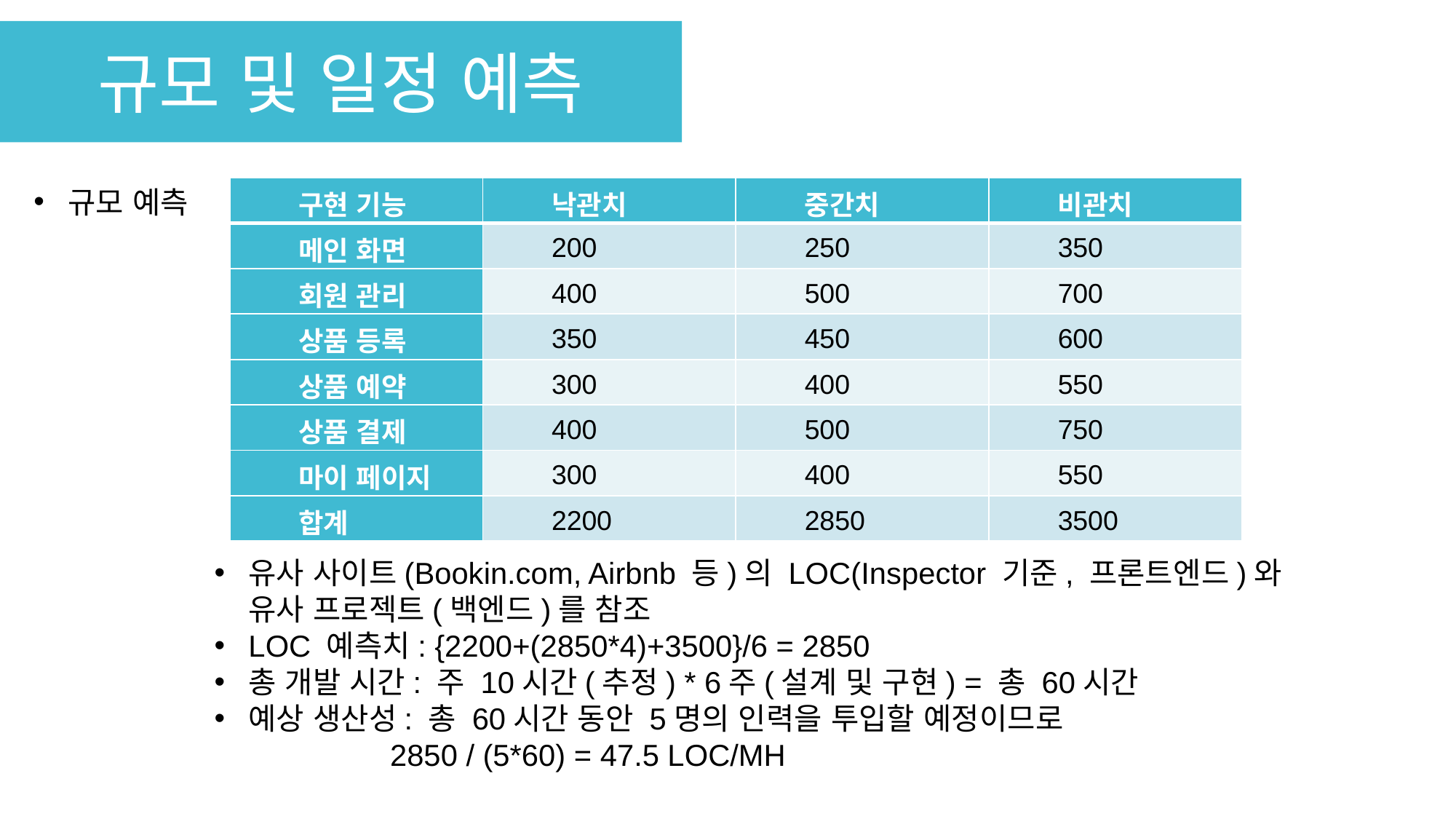

규모 및 일정 예측
규모 예측
| 구현 기능 | 낙관치 | 중간치 | 비관치 |
| --- | --- | --- | --- |
| 메인 화면 | 200 | 250 | 350 |
| 회원 관리 | 400 | 500 | 700 |
| 상품 등록 | 350 | 450 | 600 |
| 상품 예약 | 300 | 400 | 550 |
| 상품 결제 | 400 | 500 | 750 |
| 마이 페이지 | 300 | 400 | 550 |
| 합계 | 2200 | 2850 | 3500 |
유사 사이트(Bookin.com, Airbnb 등)의 LOC(Inspector 기준, 프론트엔드)와 유사 프로젝트(백엔드)를 참조
LOC 예측치: {2200+(2850*4)+3500}/6 = 2850
총 개발 시간: 주 10시간(추정) * 6주(설계 및 구현) = 총 60시간
예상 생산성: 총 60시간 동안 5명의 인력을 투입할 예정이므로
                     2850 / (5*60) = 47.5 LOC/MH